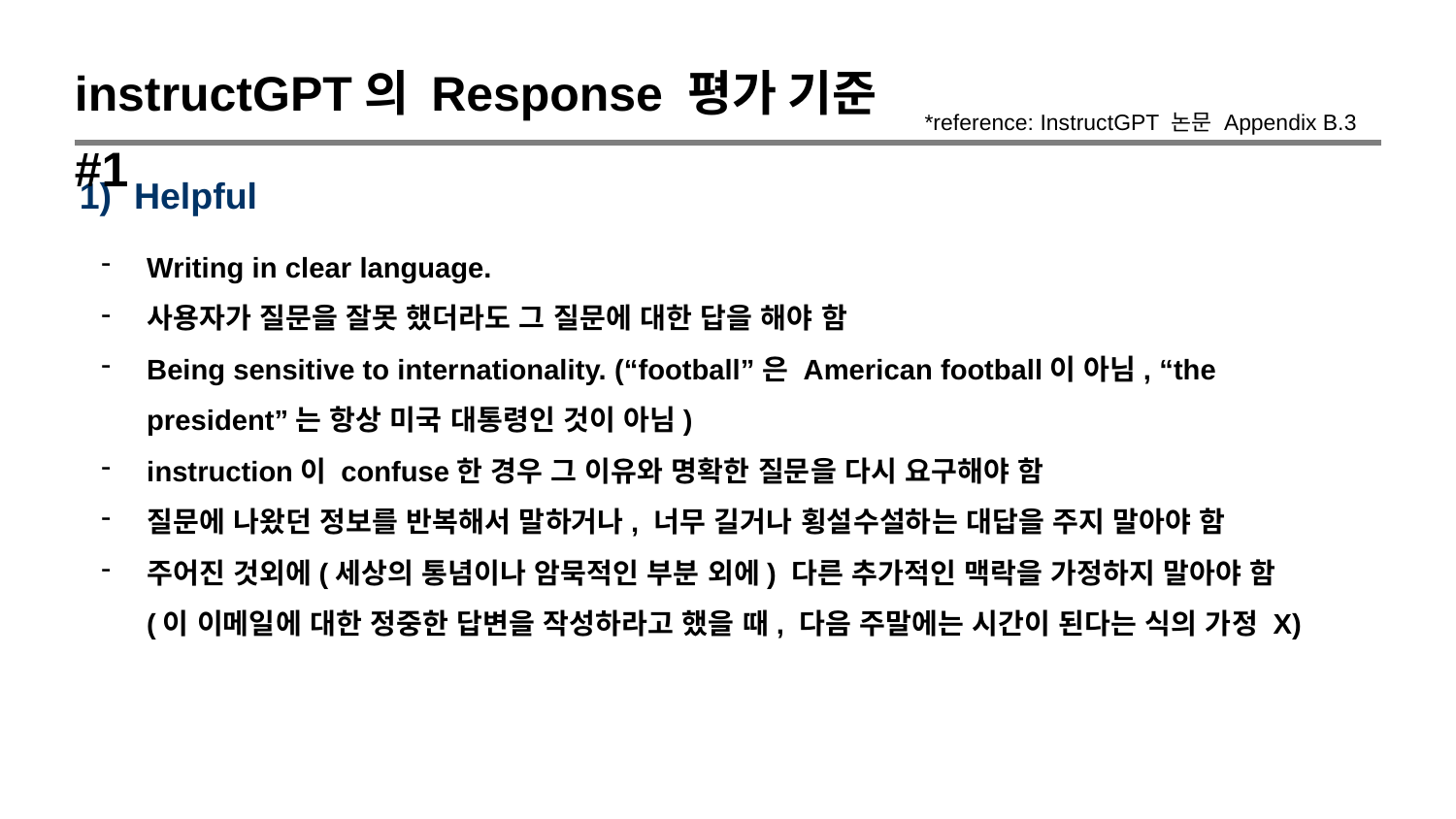

instructGPT의 Response 평가 기준 #1
*reference: InstructGPT 논문 Appendix B.3
Helpful
Writing in clear language.
사용자가 질문을 잘못 했더라도 그 질문에 대한 답을 해야 함
Being sensitive to internationality. (“football”은 American football이 아님, “the president”는 항상 미국 대통령인 것이 아님)
instruction이 confuse한 경우 그 이유와 명확한 질문을 다시 요구해야 함
질문에 나왔던 정보를 반복해서 말하거나, 너무 길거나 횡설수설하는 대답을 주지 말아야 함
주어진 것외에(세상의 통념이나 암묵적인 부분 외에) 다른 추가적인 맥락을 가정하지 말아야 함
(이 이메일에 대한 정중한 답변을 작성하라고 했을 때, 다음 주말에는 시간이 된다는 식의 가정 X)